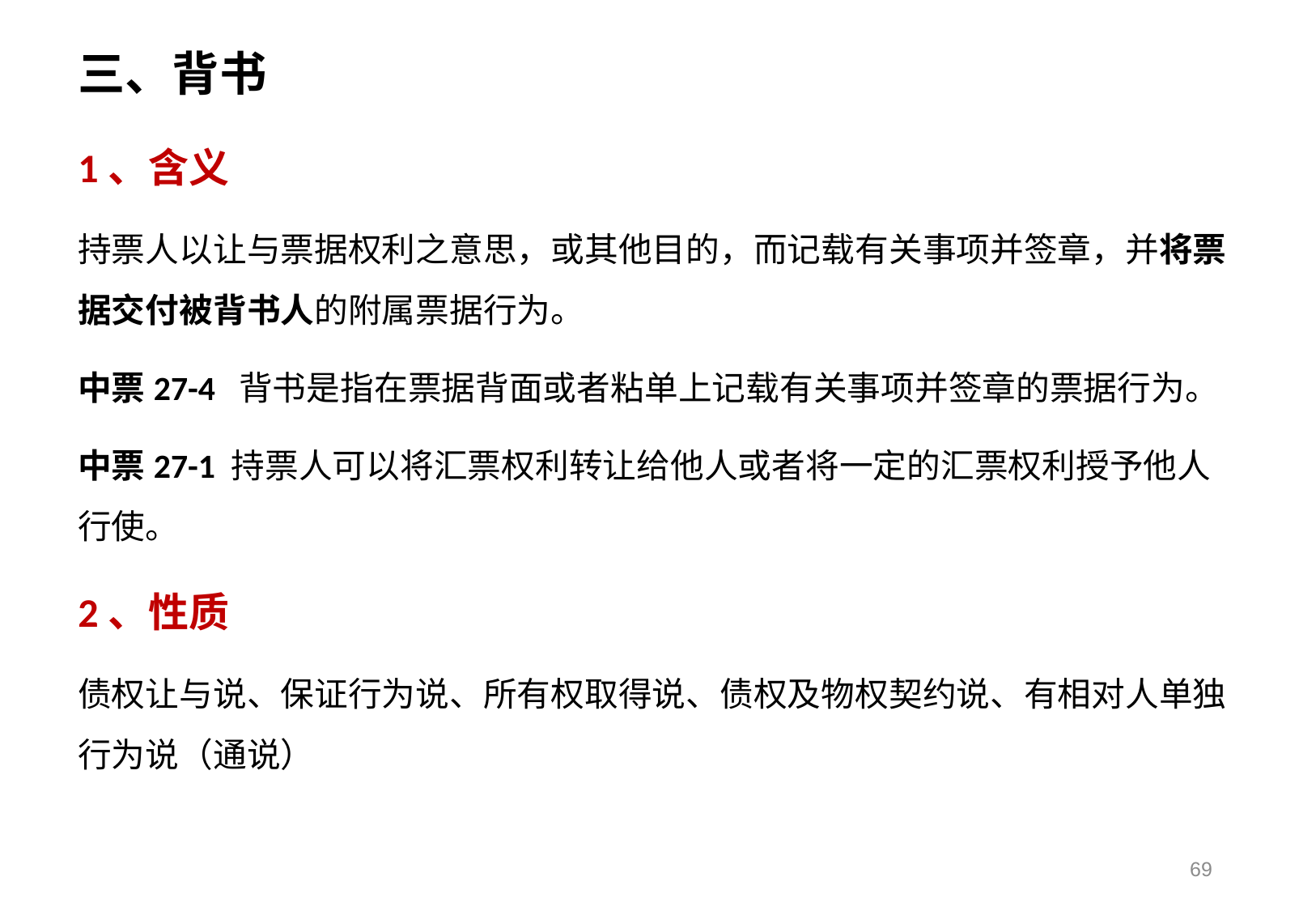

三、背书
1、含义
持票人以让与票据权利之意思，或其他目的，而记载有关事项并签章，并将票据交付被背书人的附属票据行为。
中票27-4  背书是指在票据背面或者粘单上记载有关事项并签章的票据行为。
中票27-1 持票人可以将汇票权利转让给他人或者将一定的汇票权利授予他人行使。
2、性质
债权让与说、保证行为说、所有权取得说、债权及物权契约说、有相对人单独行为说（通说）
69